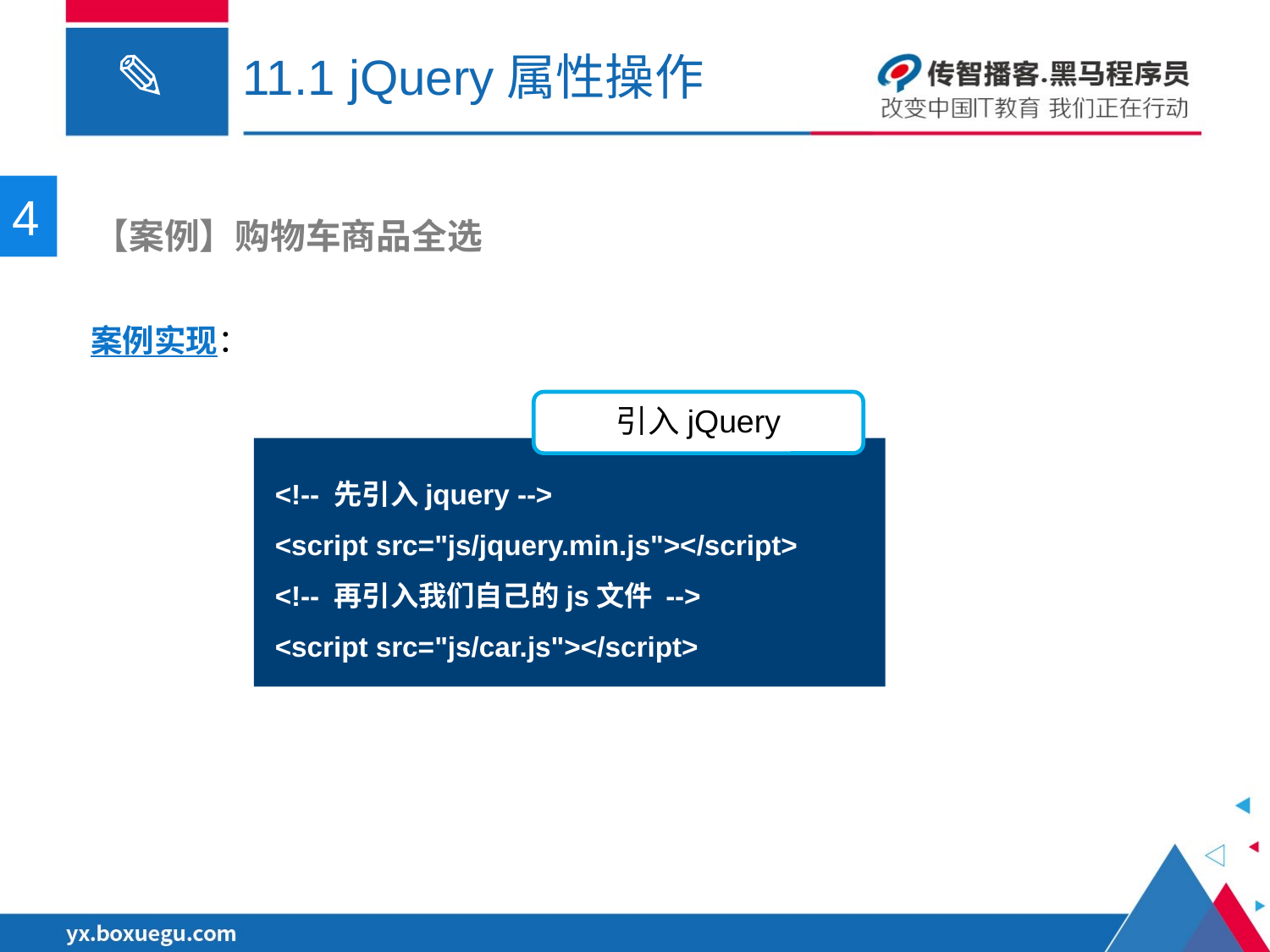

# 11.1 jQuery属性操作

4
  【案例】购物车商品全选
案例实现：
引入jQuery

<!-- 先引入jquery -->
<script src="js/jquery.min.js"></script>
<!-- 再引入我们自己的js文件 -->
<script src="js/car.js"></script>